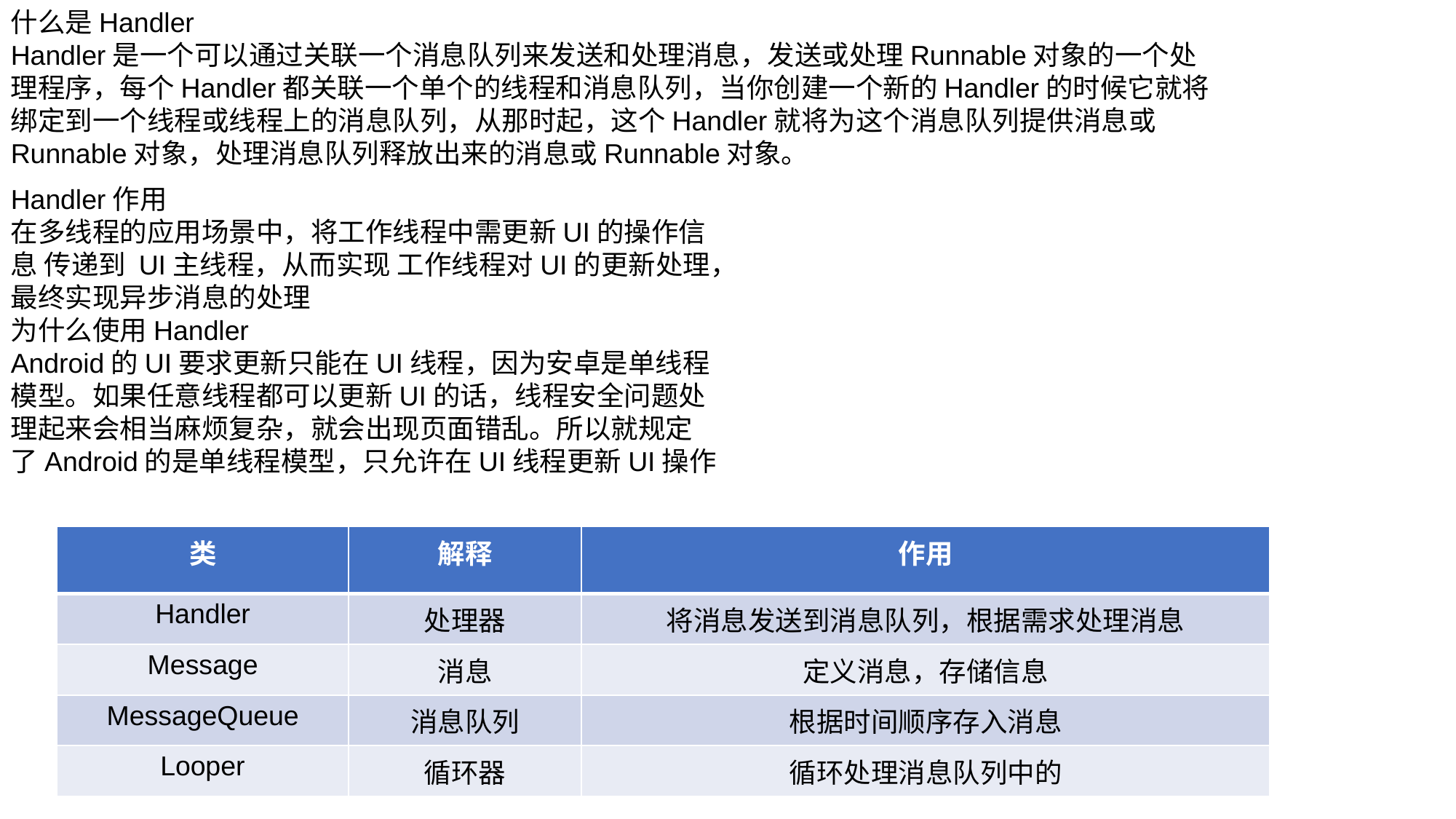

什么是Handler
Handler是一个可以通过关联一个消息队列来发送和处理消息，发送或处理Runnable对象的一个处理程序，每个Handler都关联一个单个的线程和消息队列，当你创建一个新的Handler的时候它就将绑定到一个线程或线程上的消息队列，从那时起，这个Handler就将为这个消息队列提供消息或Runnable对象，处理消息队列释放出来的消息或Runnable对象。
Handler作用
在多线程的应用场景中，将工作线程中需更新UI的操作信息 传递到 UI主线程，从而实现 工作线程对UI的更新处理，最终实现异步消息的处理
为什么使用Handler
Android的UI要求更新只能在UI线程，因为安卓是单线程模型。如果任意线程都可以更新UI的话，线程安全问题处理起来会相当麻烦复杂，就会出现页面错乱。所以就规定了Android的是单线程模型，只允许在UI线程更新UI操作
| 类 | 解释 | 作用 |
| --- | --- | --- |
| Handler | 处理器 | 将消息发送到消息队列，根据需求处理消息 |
| Message | 消息 | 定义消息，存储信息 |
| MessageQueue | 消息队列 | 根据时间顺序存入消息 |
| Looper | 循环器 | 循环处理消息队列中的 |